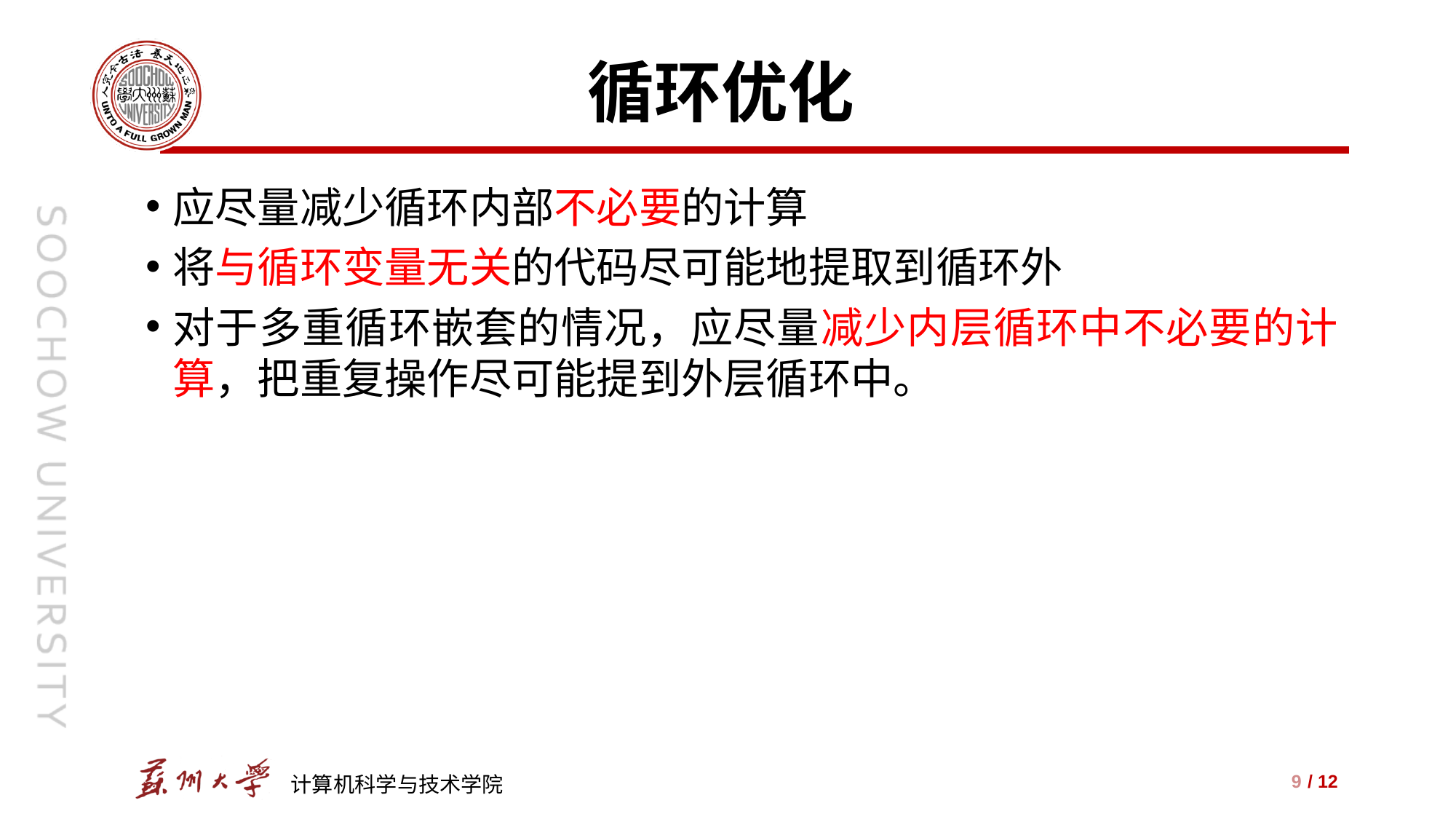

# 循环优化
应尽量减少循环内部不必要的计算
将与循环变量无关的代码尽可能地提取到循环外
对于多重循环嵌套的情况，应尽量减少内层循环中不必要的计算，把重复操作尽可能提到外层循环中。
9